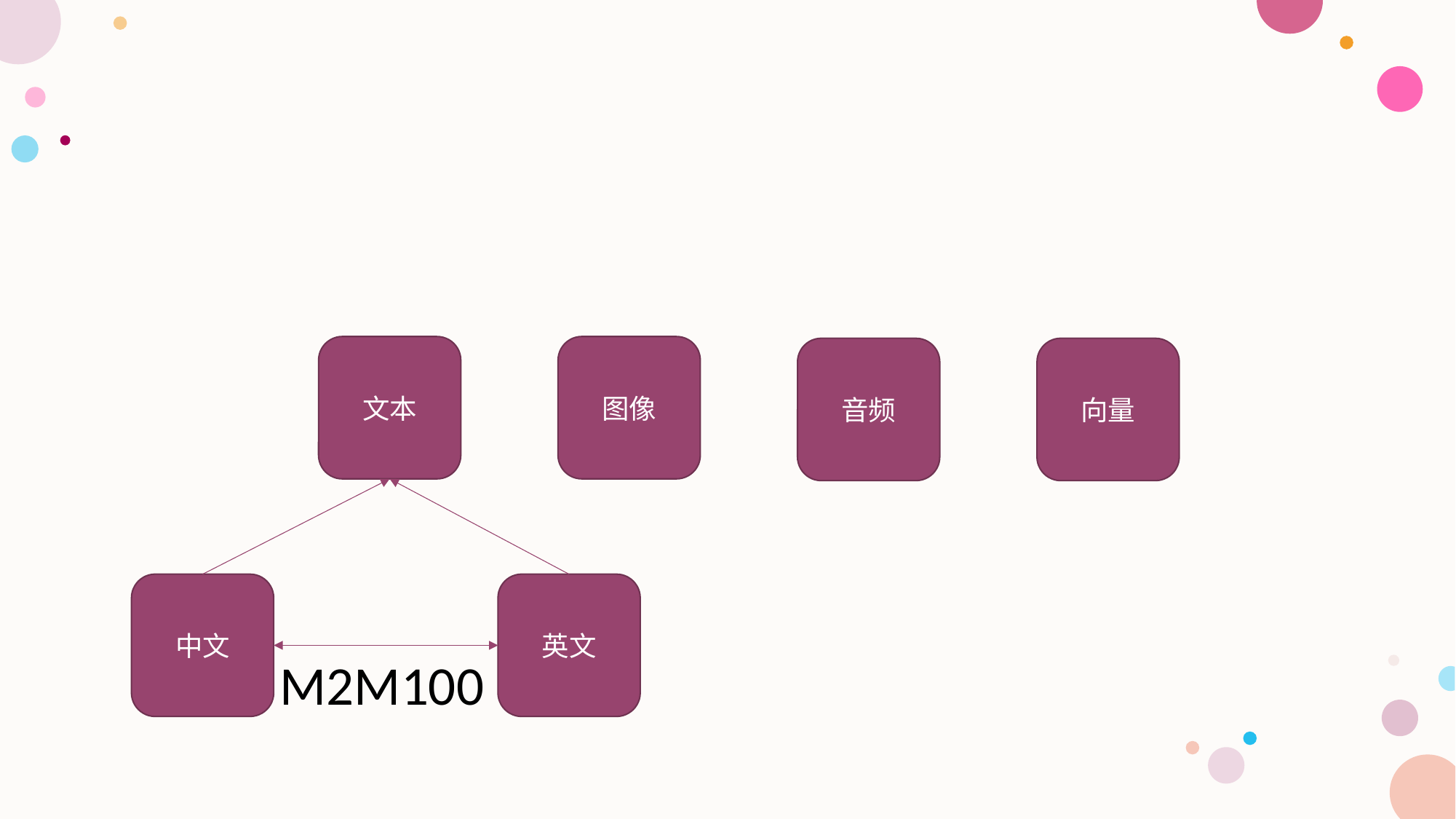

文本
图像
音频
向量
英文
中文
M2M100